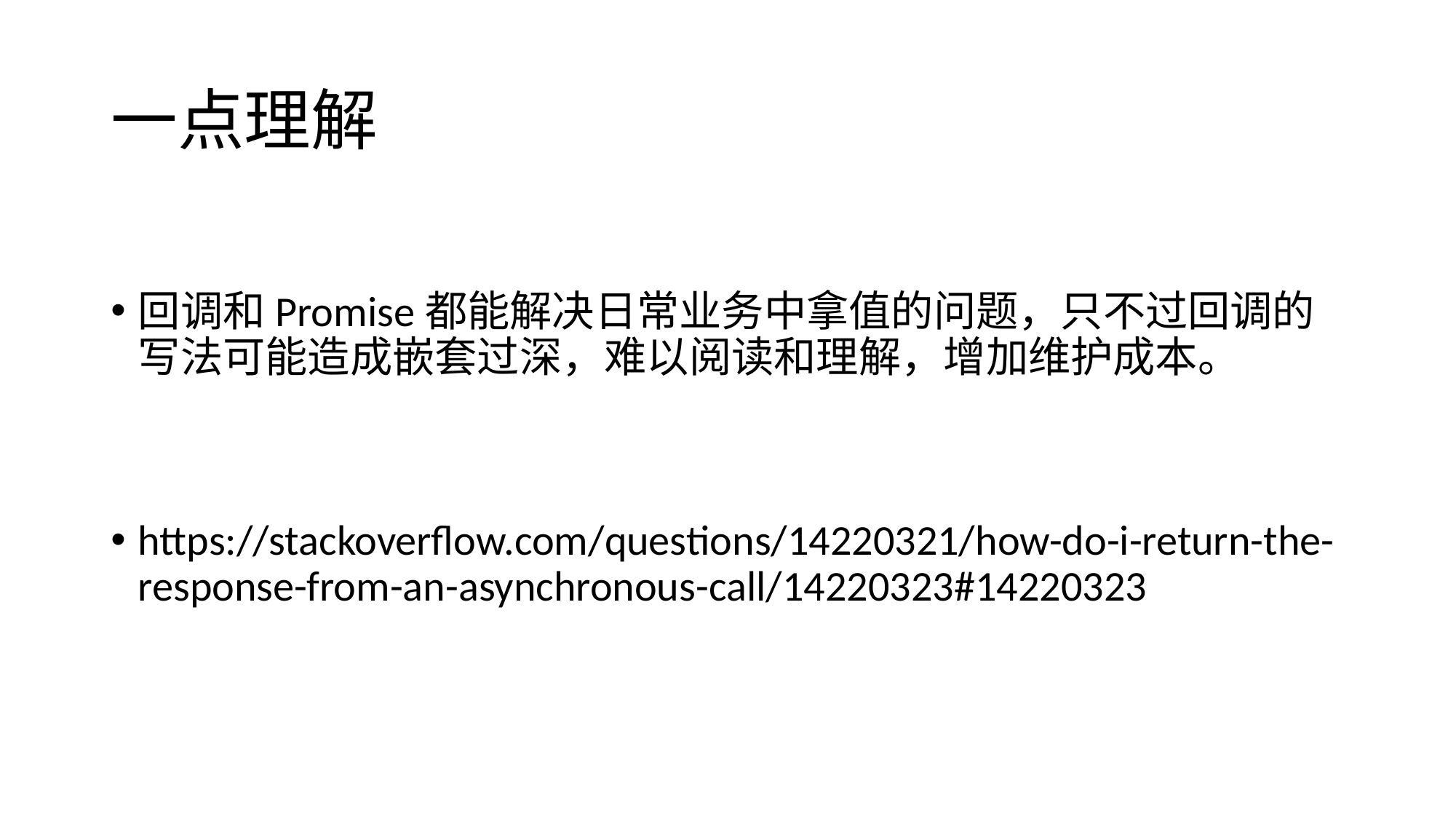

# 一点理解

回调和Promise都能解决日常业务中拿值的问题，只不过回调的写法可能造成嵌套过深，难以阅读和理解，增加维护成本。

https://stackoverflow.com/questions/14220321/how-do-i-return-the-response-from-an-asynchronous-call/14220323#14220323